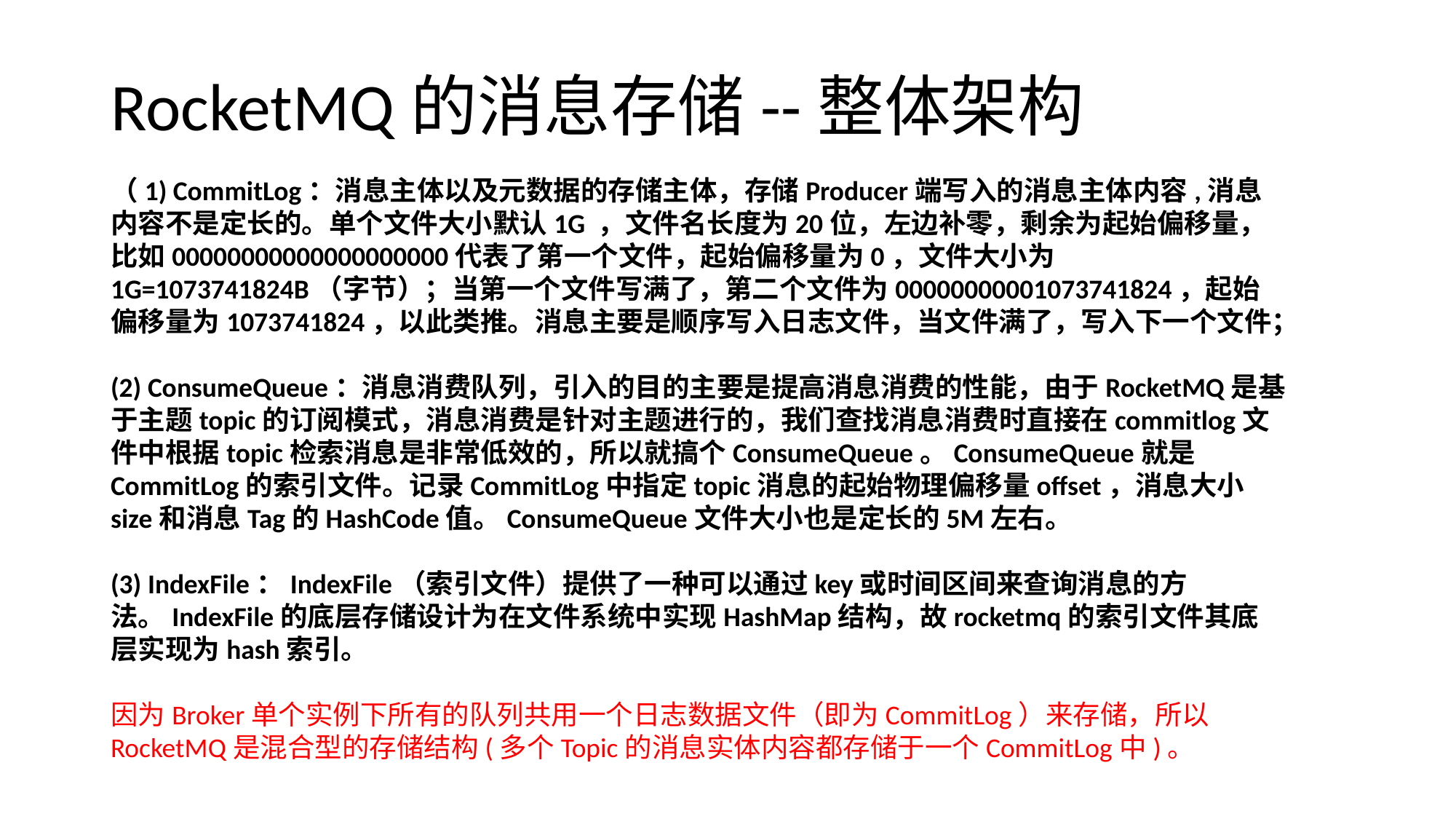

# RocketMQ的消息存储--整体架构

（1) CommitLog：消息主体以及元数据的存储主体，存储Producer端写入的消息主体内容,消息内容不是定长的。单个文件大小默认1G ，文件名长度为20位，左边补零，剩余为起始偏移量，比如00000000000000000000代表了第一个文件，起始偏移量为0，文件大小为1G=1073741824B（字节）；当第一个文件写满了，第二个文件为00000000001073741824，起始偏移量为1073741824，以此类推。消息主要是顺序写入日志文件，当文件满了，写入下一个文件；

(2) ConsumeQueue：消息消费队列，引入的目的主要是提高消息消费的性能，由于RocketMQ是基于主题topic的订阅模式，消息消费是针对主题进行的，我们查找消息消费时直接在commitlog文件中根据topic检索消息是非常低效的，所以就搞个ConsumeQueue。ConsumeQueue就是CommitLog的索引文件。记录CommitLog中指定topic消息的起始物理偏移量offset，消息大小size和消息Tag的HashCode值。ConsumeQueue文件大小也是定长的5M左右。

(3) IndexFile：IndexFile（索引文件）提供了一种可以通过key或时间区间来查询消息的方法。IndexFile的底层存储设计为在文件系统中实现HashMap结构，故rocketmq的索引文件其底层实现为hash索引。

因为Broker单个实例下所有的队列共用一个日志数据文件（即为CommitLog）来存储，所以RocketMQ是混合型的存储结构(多个Topic的消息实体内容都存储于一个CommitLog中)。